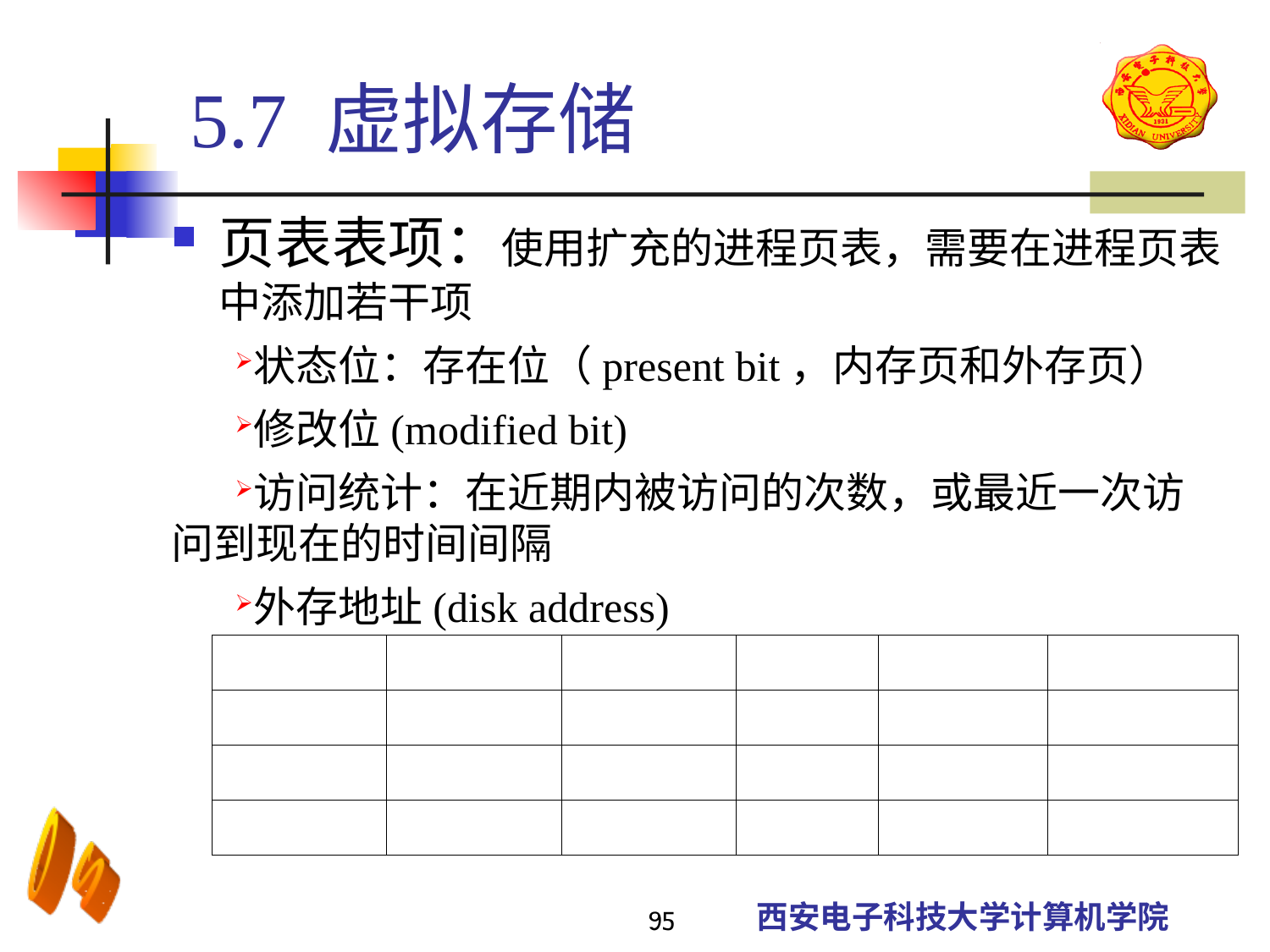

5.7 虚拟存储
页表表项：使用扩充的进程页表，需要在进程页表中添加若干项
状态位：存在位（present bit，内存页和外存页）
修改位(modified bit)
访问统计：在近期内被访问的次数，或最近一次访问到现在的时间间隔
外存地址(disk address)
| 页号 | 物理块号 | 存在位 | 修改位 | 访问统计 | 外存地址 |
| --- | --- | --- | --- | --- | --- |
| 1 | 0 | 1 | 0 |  |  |
| 2 | 20 | 0 | 0 |  |  |
| 3 | 15 | 1 | 0 |  |  |
95